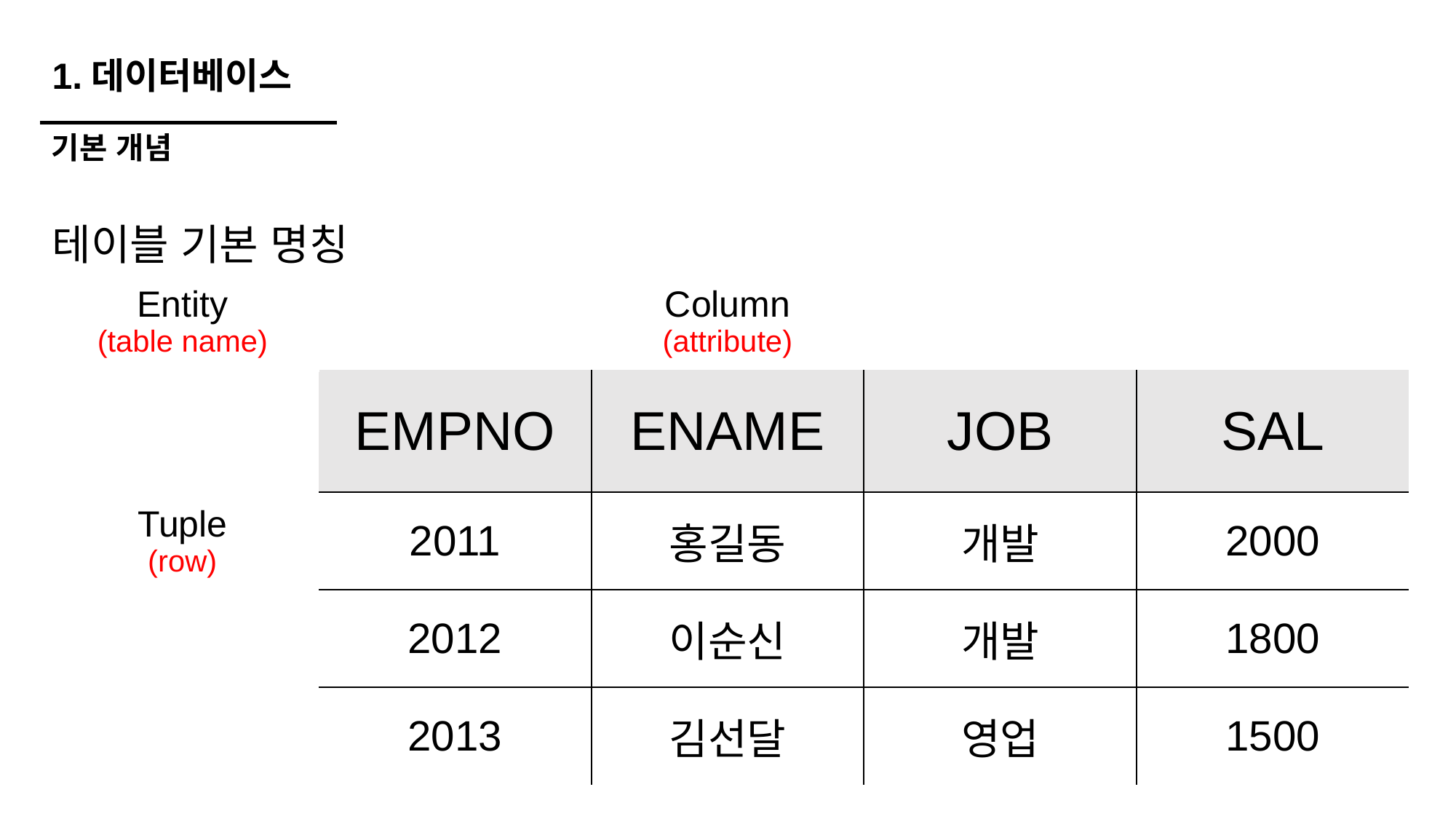

# 1.데이터베이스
기본 개념
테이블 기본 명칭
| Entity (table name) |  | Column (attribute) |  |  |
| --- | --- | --- | --- | --- |
|  | EMPNO | ENAME | JOB | SAL |
| Tuple (row) | 2011 | 홍길동 | 개발 | 2000 |
|  | 2012 | 이순신 | 개발 | 1800 |
|  | 2013 | 김선달 | 영업 | 1500 |